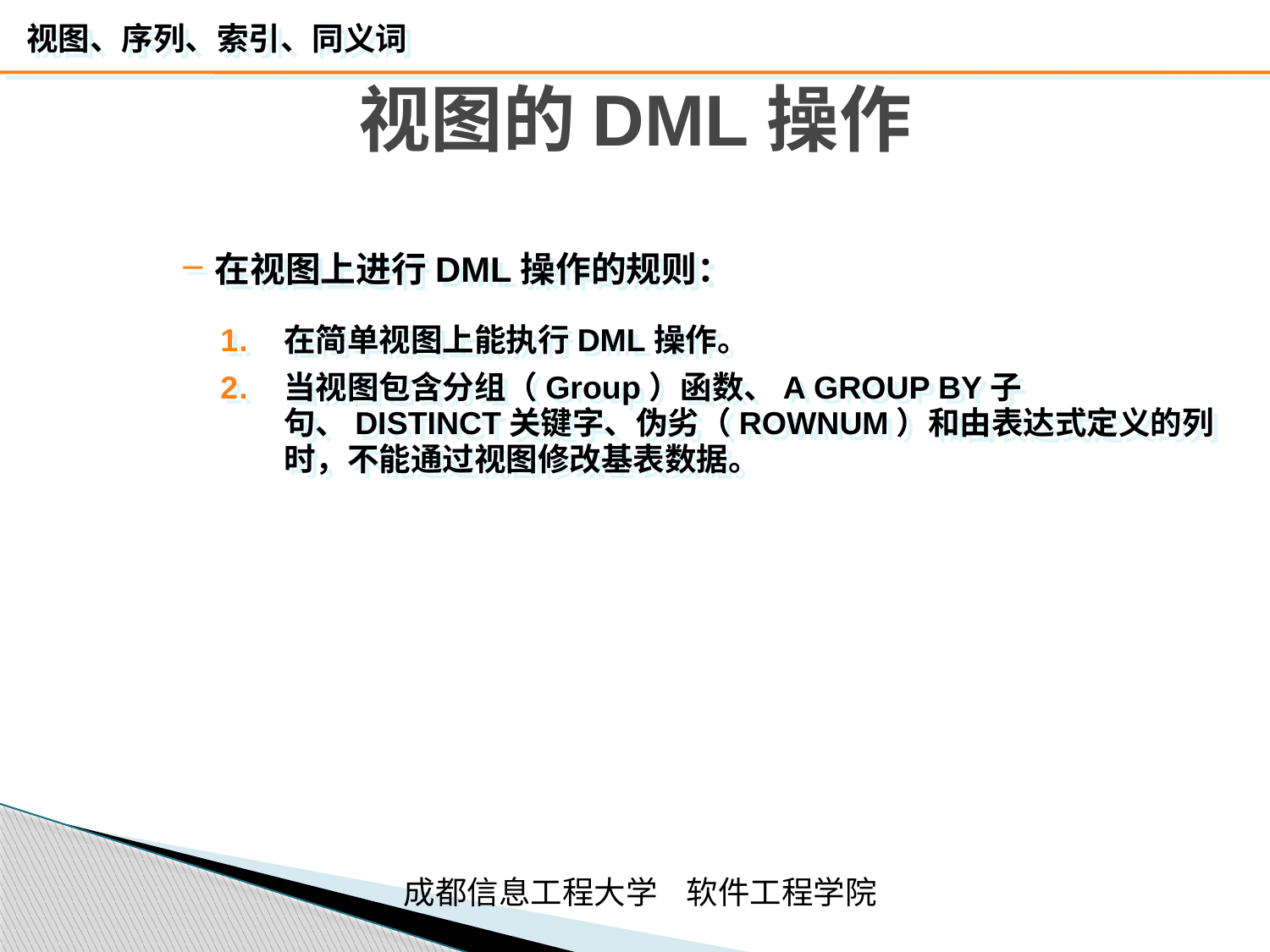

# 视图的DML操作
在视图上进行DML操作的规则：
在简单视图上能执行DML操作。
当视图包含分组（Group）函数、A GROUP BY子句、DISTINCT关键字、伪劣（ROWNUM）和由表达式定义的列时，不能通过视图修改基表数据。